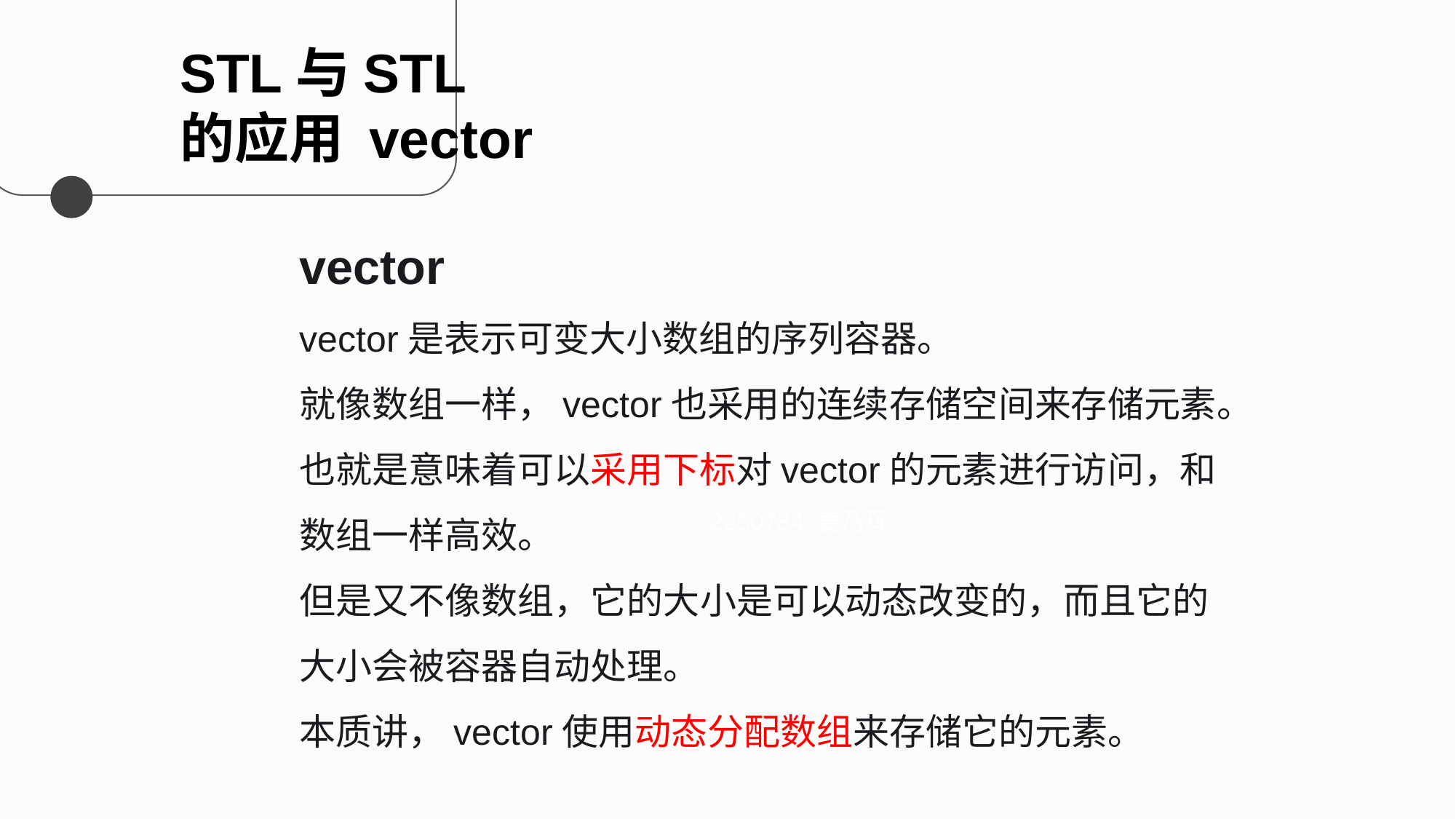

STL与STL
的应用 vector

vector
vector是表示可变大小数组的序列容器。
就像数组一样，vector也采用的连续存储空间来存储元素。也就是意味着可以采用下标对vector的元素进行访问，和数组一样高效。
但是又不像数组，它的大小是可以动态改变的，而且它的大小会被容器自动处理。
本质讲，vector使用动态分配数组来存储它的元素。
2250784 姜乃珲